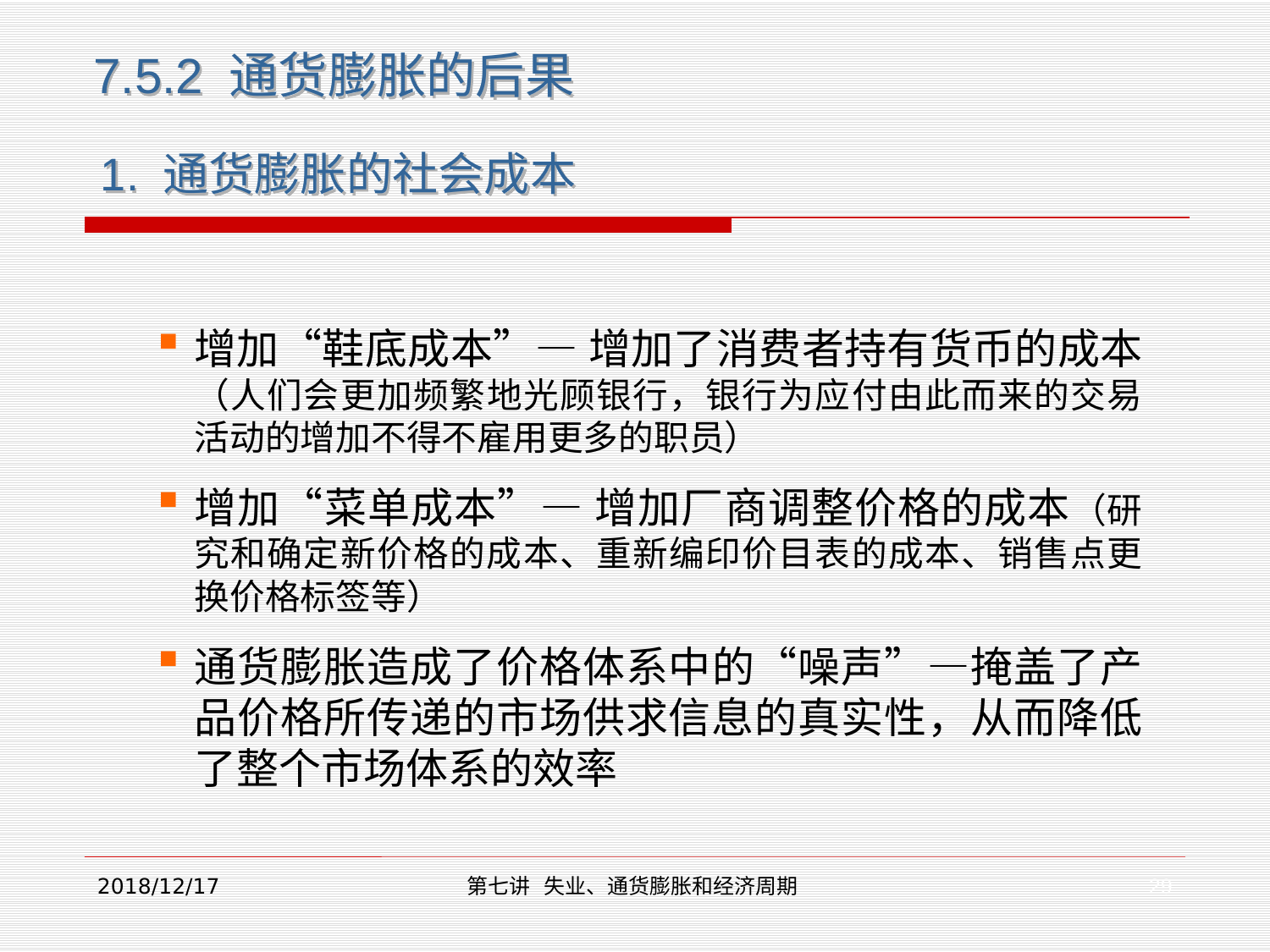

7.5.2 通货膨胀的后果
1. 通货膨胀的社会成本
增加“鞋底成本”— 增加了消费者持有货币的成本（人们会更加频繁地光顾银行，银行为应付由此而来的交易活动的增加不得不雇用更多的职员）
增加“菜单成本”— 增加厂商调整价格的成本（研究和确定新价格的成本、重新编印价目表的成本、销售点更换价格标签等）
通货膨胀造成了价格体系中的“噪声”—掩盖了产品价格所传递的市场供求信息的真实性，从而降低了整个市场体系的效率
29
2018/12/17
第七讲   失业、通货膨胀和经济周期